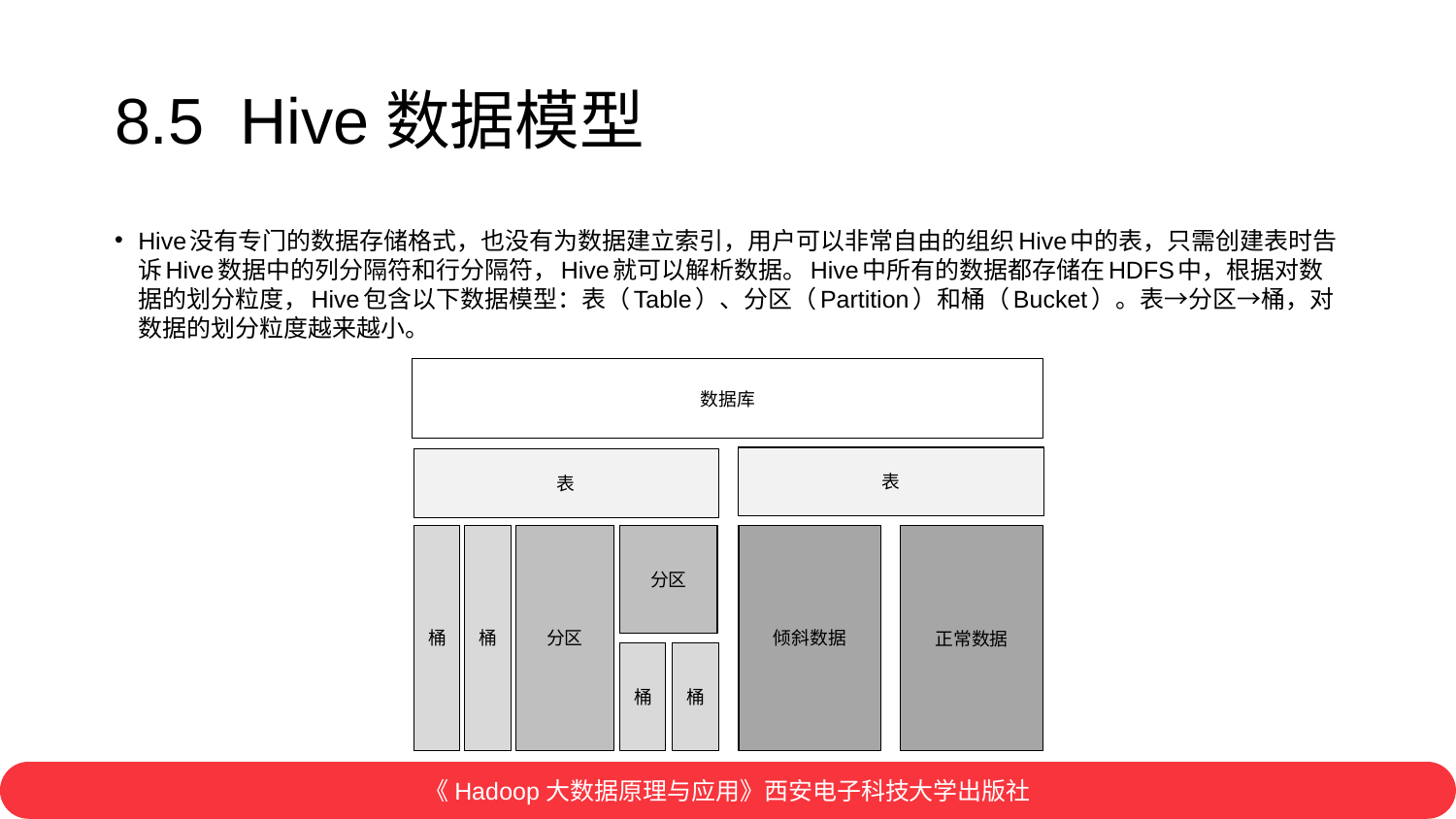

# 8.5  Hive数据模型
Hive没有专门的数据存储格式，也没有为数据建立索引，用户可以非常自由的组织Hive中的表，只需创建表时告诉Hive数据中的列分隔符和行分隔符，Hive就可以解析数据。Hive中所有的数据都存储在HDFS中，根据对数据的划分粒度，Hive包含以下数据模型：表（Table）、分区（Partition）和桶（Bucket）。表→分区→桶，对数据的划分粒度越来越小。
数据库
表
表
分区
倾斜数据
桶
桶
分区
正常数据
桶
桶